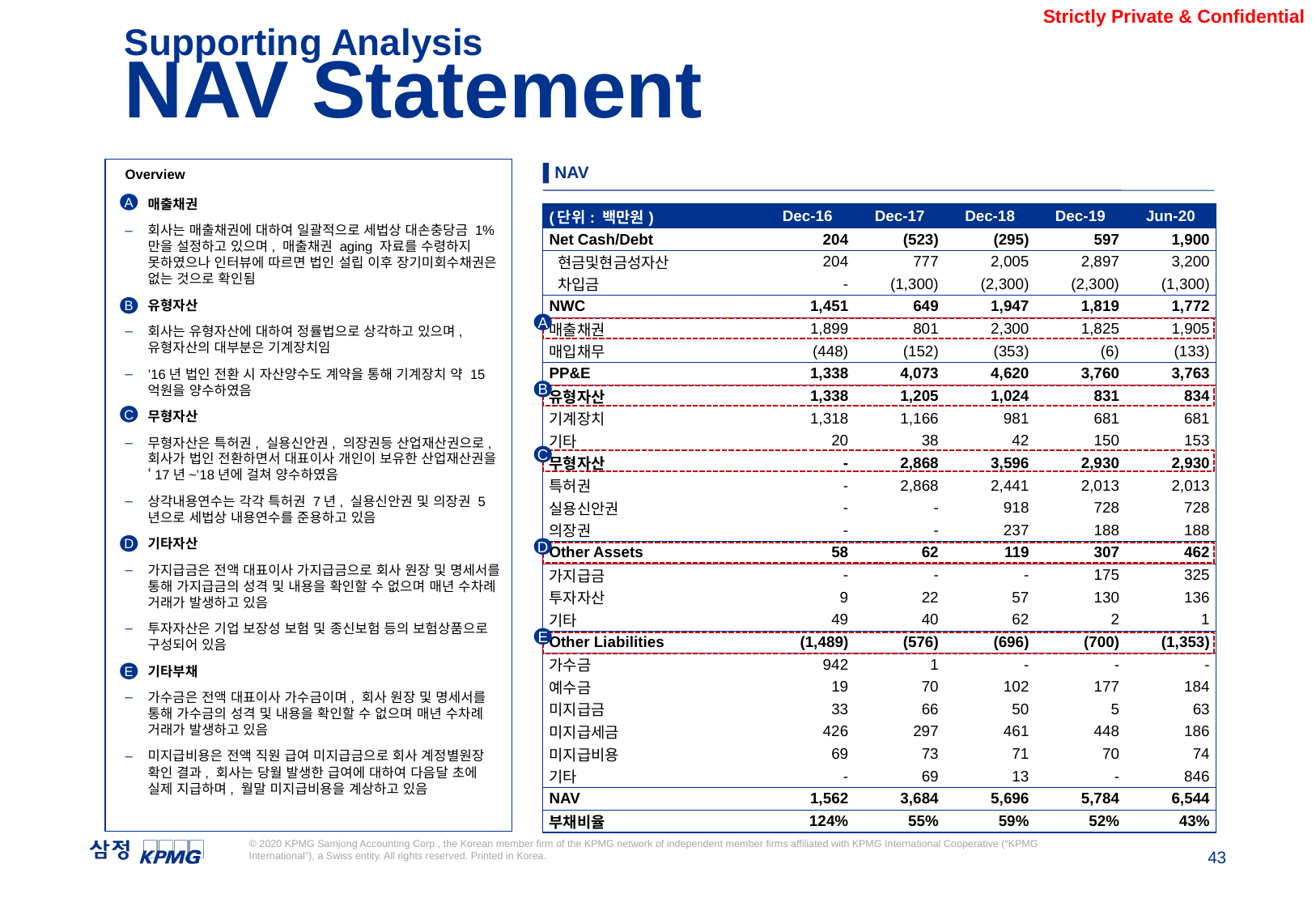

Supporting Analysis
NAV Statement
▌NAV

Overview
매출채권
회사는 매출채권에 대하여 일괄적으로 세법상 대손충당금 1%만을 설정하고 있으며, 매출채권 aging 자료를 수령하지 못하였으나 인터뷰에 따르면 법인 설립 이후 장기미회수채권은 없는 것으로 확인됨
유형자산
회사는 유형자산에 대하여 정률법으로 상각하고 있으며, 유형자산의 대부분은 기계장치임
’16년 법인 전환 시 자산양수도 계약을 통해 기계장치 약 15억원을 양수하였음
무형자산
무형자산은 특허권, 실용신안권, 의장권등 산업재산권으로, 회사가 법인 전환하면서 대표이사 개인이 보유한 산업재산권을 ‘17년~’18년에 걸쳐 양수하였음
상각내용연수는 각각 특허권 7년, 실용신안권 및 의장권 5년으로 세법상 내용연수를 준용하고 있음
기타자산
가지급금은 전액 대표이사 가지급금으로 회사 원장 및 명세서를 통해 가지급금의 성격 및 내용을 확인할 수 없으며 매년 수차례 거래가 발생하고 있음
투자자산은 기업 보장성 보험 및 종신보험 등의 보험상품으로 구성되어 있음
기타부채
가수금은 전액 대표이사 가수금이며, 회사 원장 및 명세서를 통해 가수금의 성격 및 내용을 확인할 수 없으며 매년 수차례 거래가 발생하고 있음
미지급비용은 전액 직원 급여 미지급금으로 회사 계정별원장 확인 결과, 회사는 당월 발생한 급여에 대하여 다음달 초에 실제 지급하며, 월말 미지급비용을 계상하고 있음

A
| (단위: 백만원) | Dec-16 | Dec-17 | Dec-18 | Dec-19 | Jun-20 |
| --- | --- | --- | --- | --- | --- |
| Net Cash/Debt | 204 | (523) | (295) | 597 | 1,900 |
| 현금및현금성자산 | 204 | 777 | 2,005 | 2,897 | 3,200 |
| 차입금 | - | (1,300) | (2,300) | (2,300) | (1,300) |
| NWC | 1,451 | 649 | 1,947 | 1,819 | 1,772 |
| 매출채권 | 1,899 | 801 | 2,300 | 1,825 | 1,905 |
| 매입채무 | (448) | (152) | (353) | (6) | (133) |
| PP&E | 1,338 | 4,073 | 4,620 | 3,760 | 3,763 |
| 유형자산 | 1,338 | 1,205 | 1,024 | 831 | 834 |
| 기계장치 | 1,318 | 1,166 | 981 | 681 | 681 |
| 기타 | 20 | 38 | 42 | 150 | 153 |
| 무형자산 | - | 2,868 | 3,596 | 2,930 | 2,930 |
| 특허권 | - | 2,868 | 2,441 | 2,013 | 2,013 |
| 실용신안권 | - | - | 918 | 728 | 728 |
| 의장권 | - | - | 237 | 188 | 188 |
| Other Assets | 58 | 62 | 119 | 307 | 462 |
| 가지급금 | - | - | - | 175 | 325 |
| 투자자산 | 9 | 22 | 57 | 130 | 136 |
| 기타 | 49 | 40 | 62 | 2 | 1 |
| Other Liabilities | (1,489) | (576) | (696) | (700) | (1,353) |
| 가수금 | 942 | 1 | - | - | - |
| 예수금 | 19 | 70 | 102 | 177 | 184 |
| 미지급금 | 33 | 66 | 50 | 5 | 63 |
| 미지급세금 | 426 | 297 | 461 | 448 | 186 |
| 미지급비용 | 69 | 73 | 71 | 70 | 74 |
| 기타 | - | 69 | 13 | - | 846 |
| NAV | 1,562 | 3,684 | 5,696 | 5,784 | 6,544 |
| 부채비율 | 124% | 55% | 59% | 52% | 43% |
B
A

B

C
C

D
D

E

E